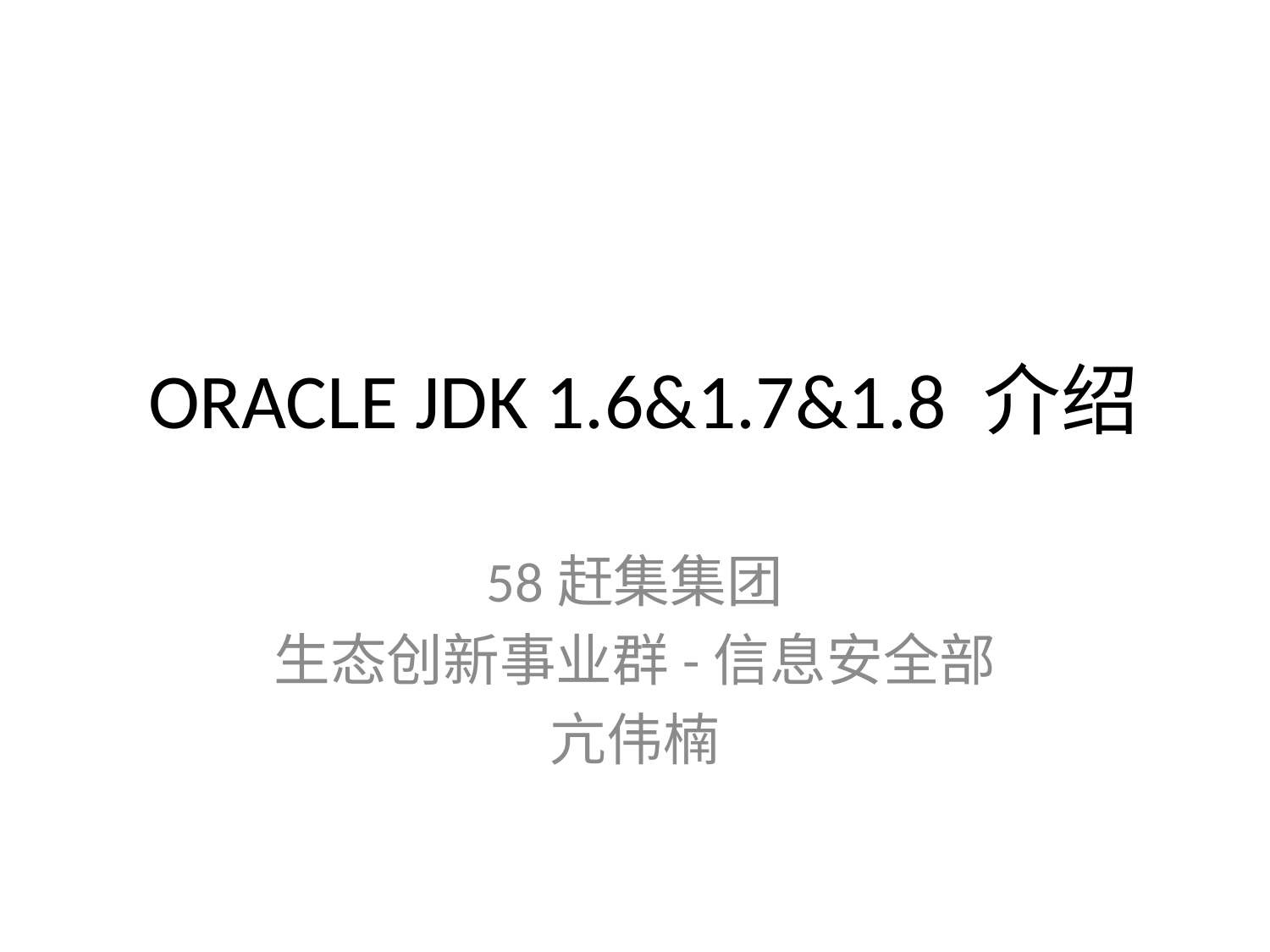

# ORACLE JDK 1.6&1.7&1.8 介绍
58赶集集团
生态创新事业群-信息安全部
亢伟楠